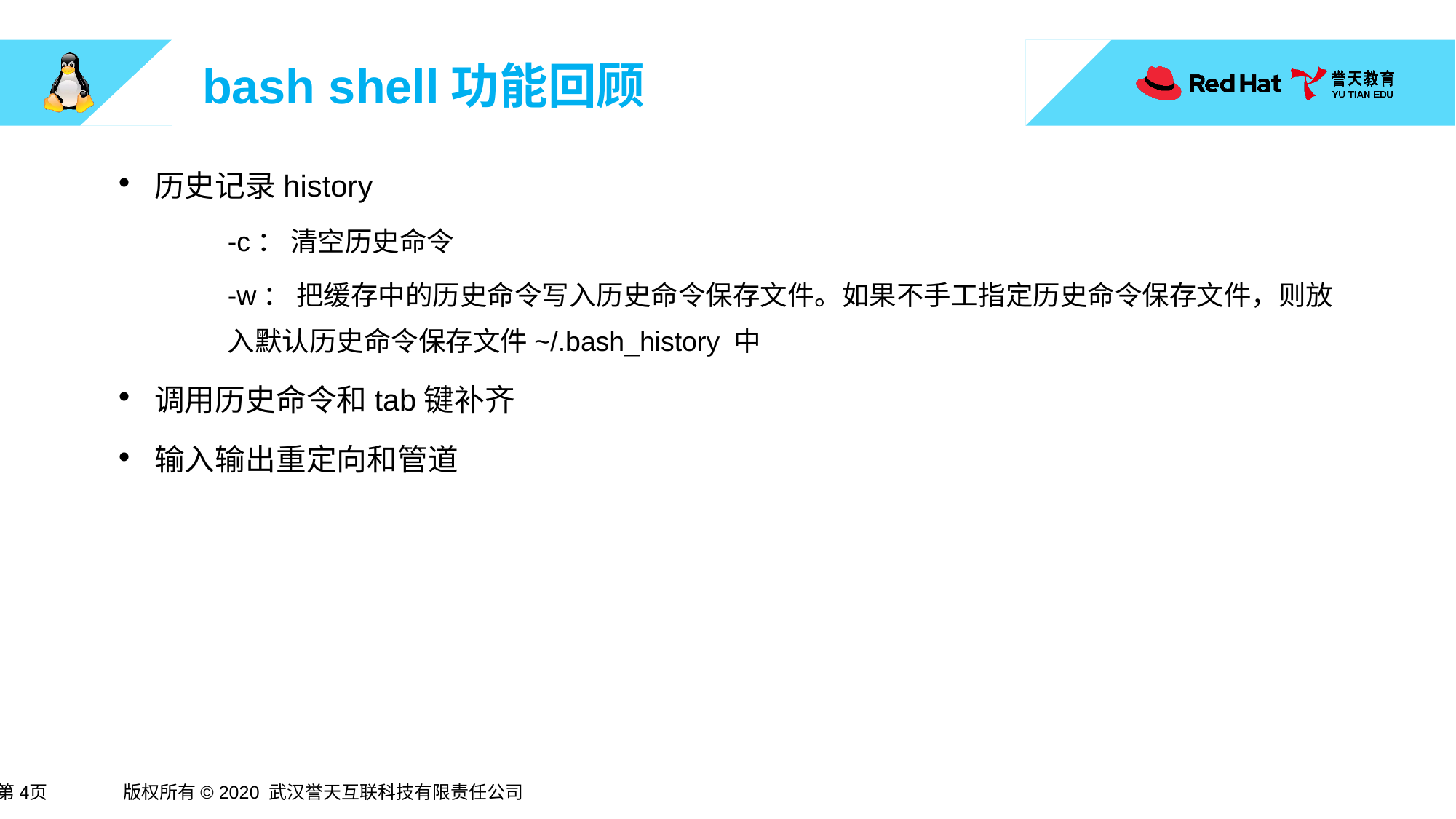

# bash shell功能回顾
历史记录history
-c： 清空历史命令
-w： 把缓存中的历史命令写入历史命令保存文件。如果不手工指定历史命令保存文件，则放入默认历史命令保存文件~/.bash_history 中
调用历史命令和tab键补齐
输入输出重定向和管道
4